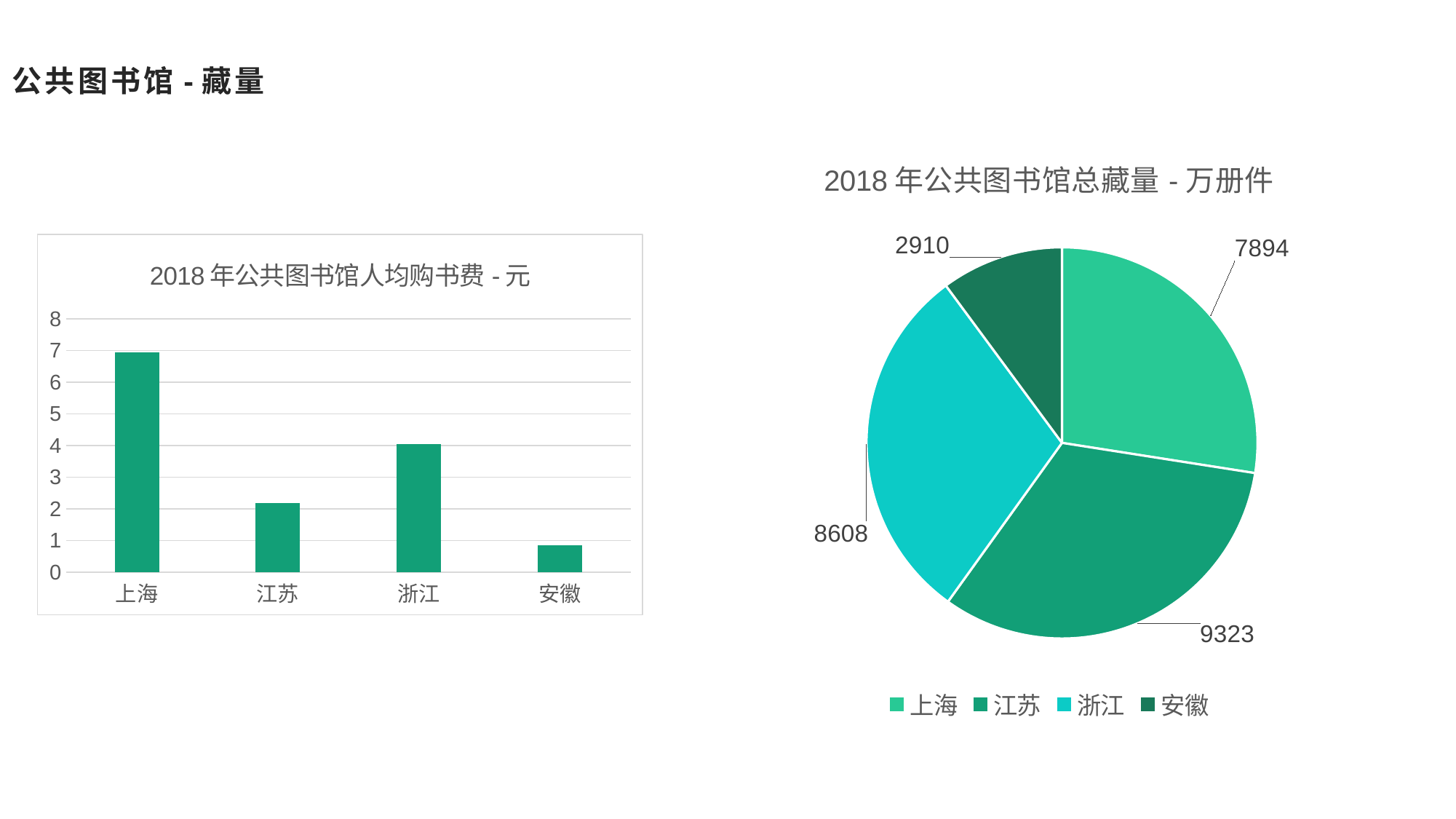

公共图书馆-藏量

### Chart:

| Category | 2018年公共图书馆总藏量-万册件 |
|---|---|
| 上海 | 7894.0 |
| 江苏 | 9323.0 |
| 浙江 | 8608.0 |
| 安徽 | 2910.0 |

### Chart:

| Category | 2018年公共图书馆人均购书费-元 |
|---|---|
| 上海 | 6.943 |
| 江苏 | 2.182 |
| 浙江 | 4.057 |
| 安徽 | 0.855 |